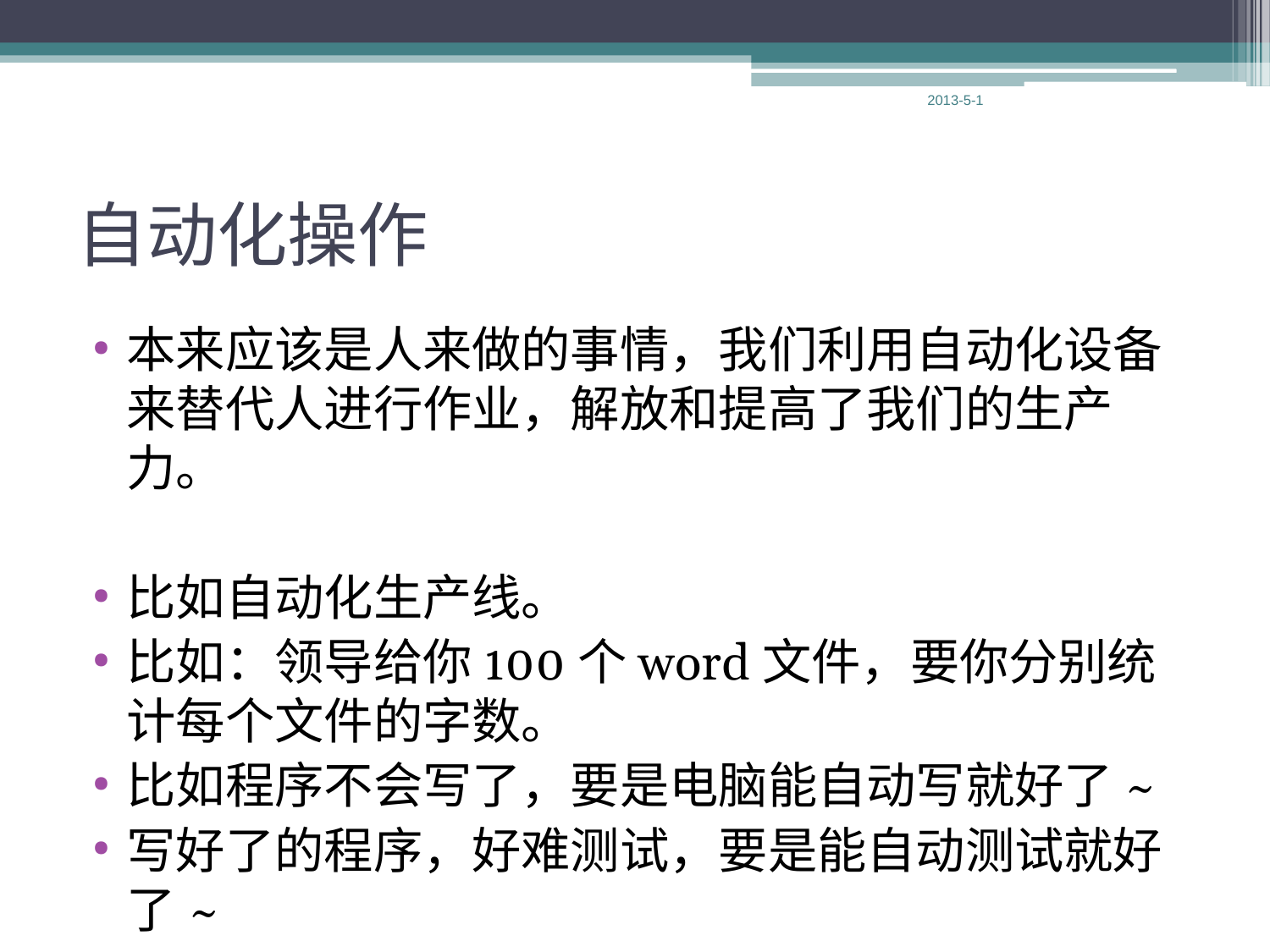

2013-5-1
# 自动化操作
本来应该是人来做的事情，我们利用自动化设备来替代人进行作业，解放和提高了我们的生产力。

比如自动化生产线。
比如：领导给你100个word文件，要你分别统计每个文件的字数。
比如程序不会写了，要是电脑能自动写就好了~
写好了的程序，好难测试，要是能自动测试就好了~